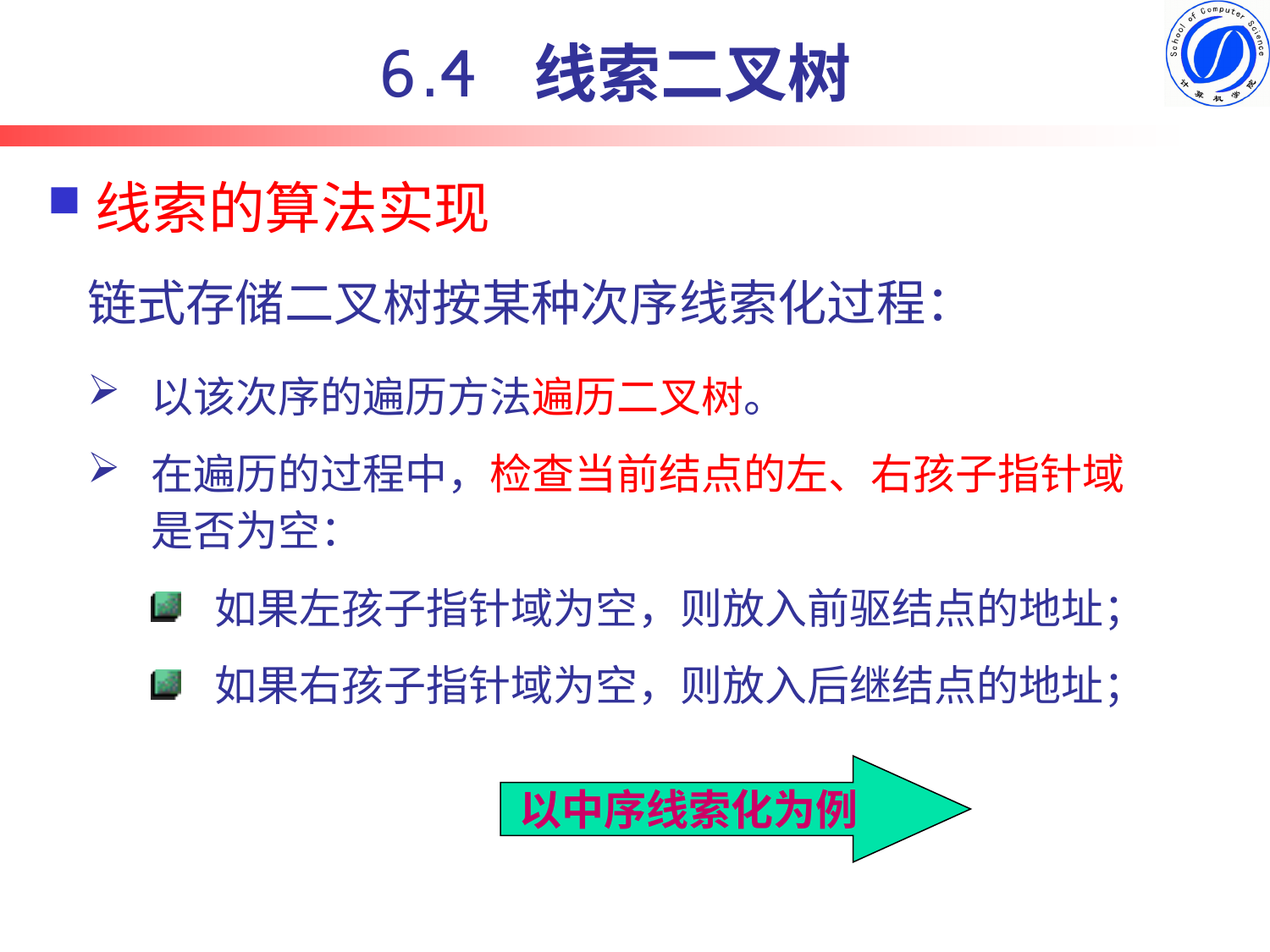

6.4  线索二叉树
线索的算法实现
链式存储二叉树按某种次序线索化过程：
以该次序的遍历方法遍历二叉树。
在遍历的过程中，检查当前结点的左、右孩子指针域是否为空：
如果左孩子指针域为空，则放入前驱结点的地址；
如果右孩子指针域为空，则放入后继结点的地址；

以中序线索化为例